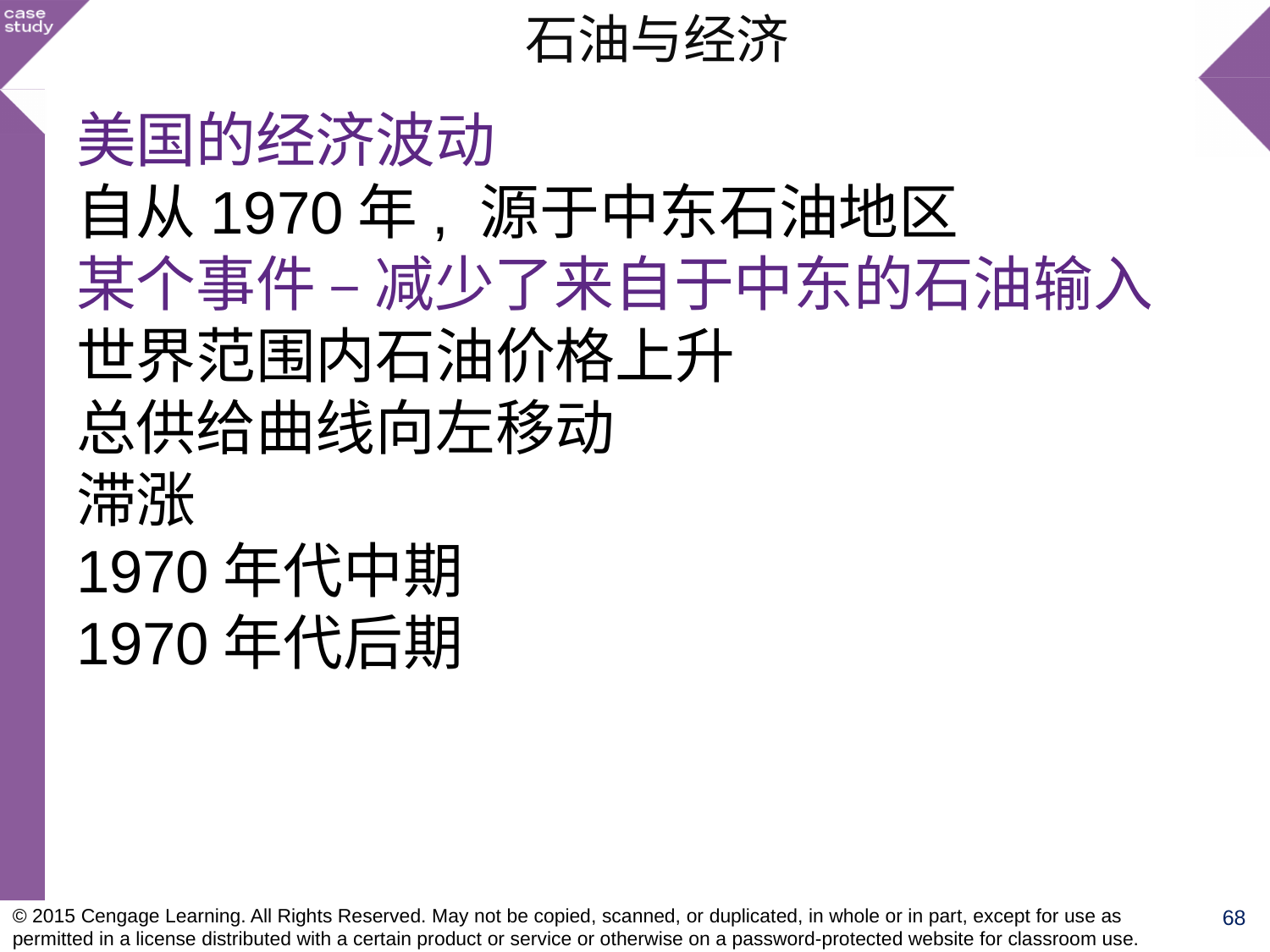

石油与经济
美国的经济波动
自从1970年, 源于中东石油地区
某个事件 – 减少了来自于中东的石油输入
世界范围内石油价格上升
总供给曲线向左移动
滞涨
1970年代中期
1970年代后期
68
© 2015 Cengage Learning. All Rights Reserved. May not be copied, scanned, or duplicated, in whole or in part, except for use as permitted in a license distributed with a certain product or service or otherwise on a password-protected website for classroom use.